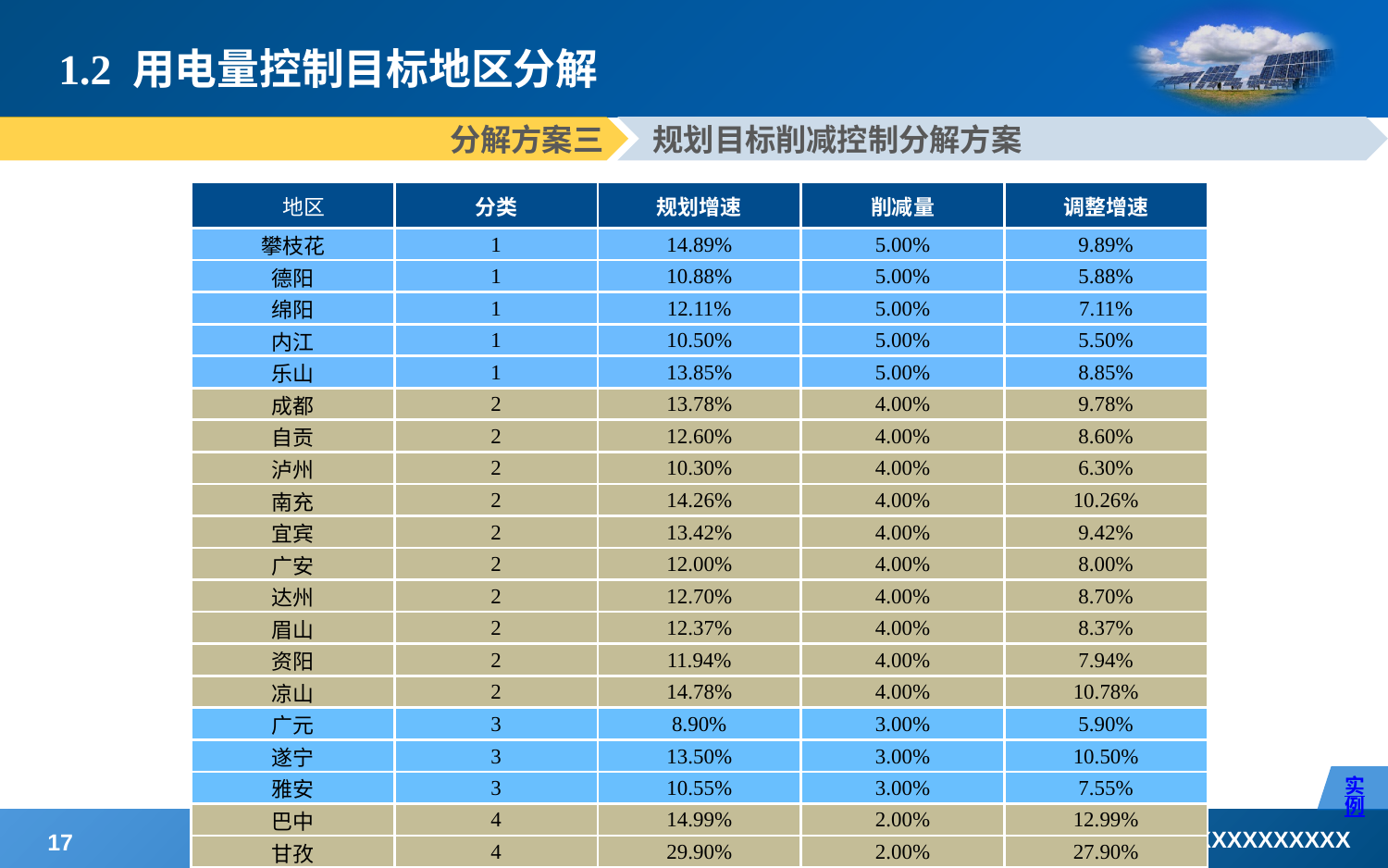

# 1.2 用电量控制目标地区分解
分解方案三
规划目标削减控制分解方案
| 地区 | 分类 | 规划增速 | 削减量 | 调整增速 |
| --- | --- | --- | --- | --- |
| 攀枝花 | 1 | 14.89% | 5.00% | 9.89% |
| 德阳 | 1 | 10.88% | 5.00% | 5.88% |
| 绵阳 | 1 | 12.11% | 5.00% | 7.11% |
| 内江 | 1 | 10.50% | 5.00% | 5.50% |
| 乐山 | 1 | 13.85% | 5.00% | 8.85% |
| 成都 | 2 | 13.78% | 4.00% | 9.78% |
| 自贡 | 2 | 12.60% | 4.00% | 8.60% |
| 泸州 | 2 | 10.30% | 4.00% | 6.30% |
| 南充 | 2 | 14.26% | 4.00% | 10.26% |
| 宜宾 | 2 | 13.42% | 4.00% | 9.42% |
| 广安 | 2 | 12.00% | 4.00% | 8.00% |
| 达州 | 2 | 12.70% | 4.00% | 8.70% |
| 眉山 | 2 | 12.37% | 4.00% | 8.37% |
| 资阳 | 2 | 11.94% | 4.00% | 7.94% |
| 凉山 | 2 | 14.78% | 4.00% | 10.78% |
| 广元 | 3 | 8.90% | 3.00% | 5.90% |
| 遂宁 | 3 | 13.50% | 3.00% | 10.50% |
| 雅安 | 3 | 10.55% | 3.00% | 7.55% |
| 巴中 | 4 | 14.99% | 2.00% | 12.99% |
| 甘孜 | 4 | 29.90% | 2.00% | 27.90% |
| 阿坝 | 4 | 29.95% | 2.00% | 27.95% |
实例